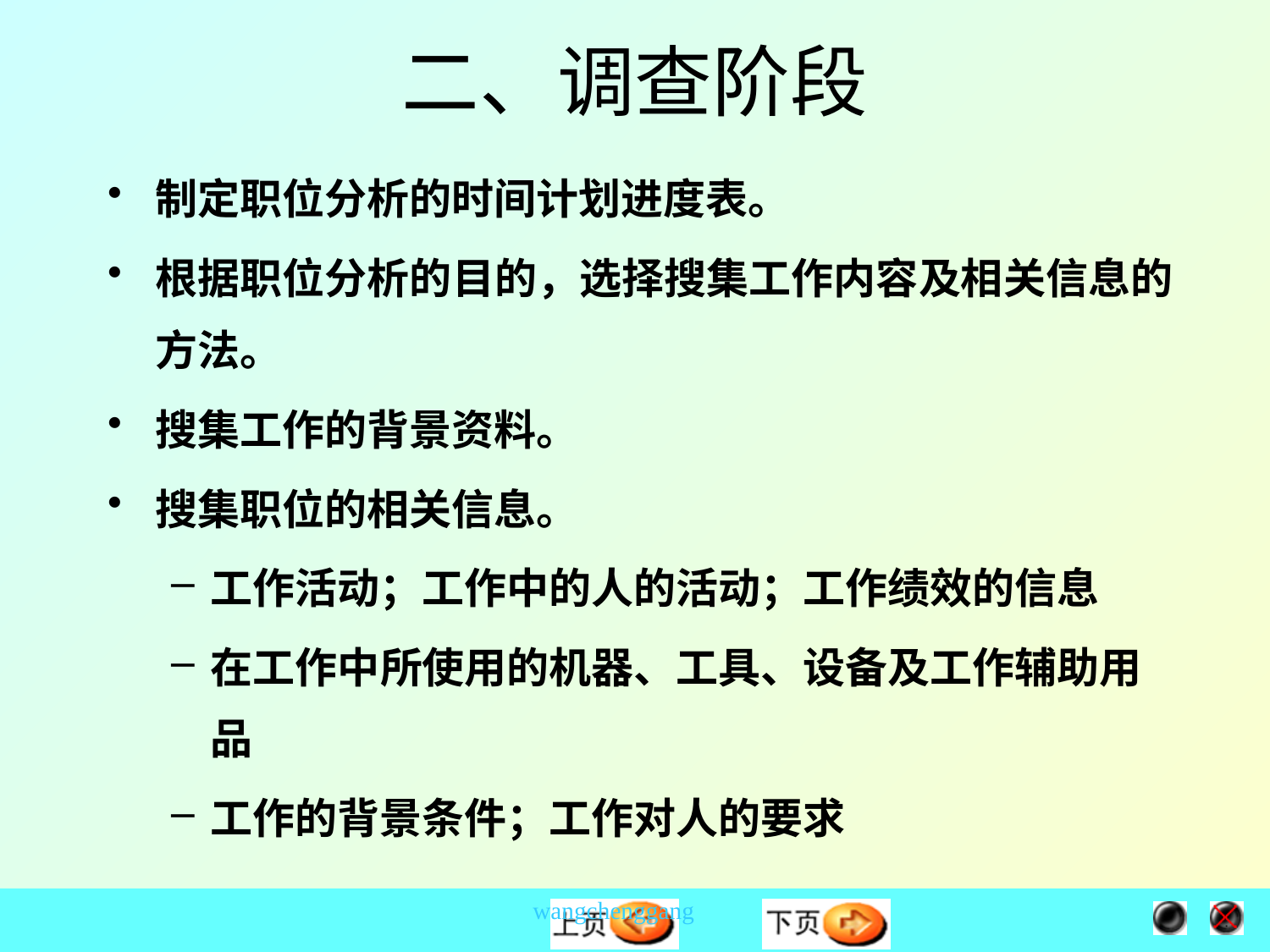

# 二、调查阶段
制定职位分析的时间计划进度表。
根据职位分析的目的，选择搜集工作内容及相关信息的方法。
搜集工作的背景资料。
搜集职位的相关信息。
工作活动；工作中的人的活动；工作绩效的信息
在工作中所使用的机器、工具、设备及工作辅助用品
工作的背景条件；工作对人的要求

wangchenggang